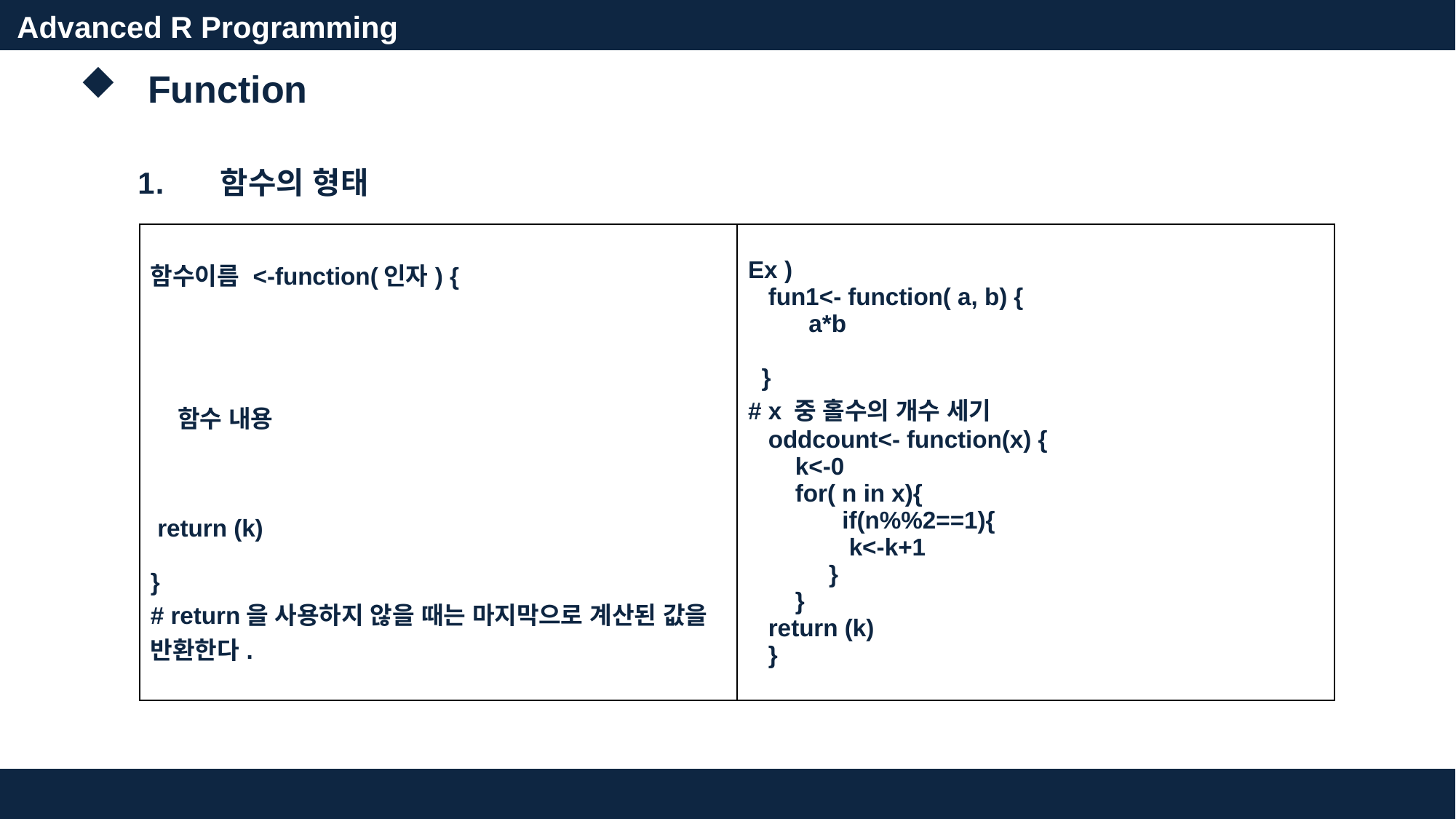

Advanced R Programming
Function
 함수의 형태
| 함수이름 <-function(인자) { 함수 내용 return (k) } # return을 사용하지 않을 때는 마지막으로 계산된 값을 반환한다. | Ex ) fun1<- function( a, b) { a\*b } # x 중 홀수의 개수 세기 oddcount<- function(x) { k<-0 for( n in x){ if(n%%2==1){ k<-k+1 } } return (k) } |
| --- | --- |